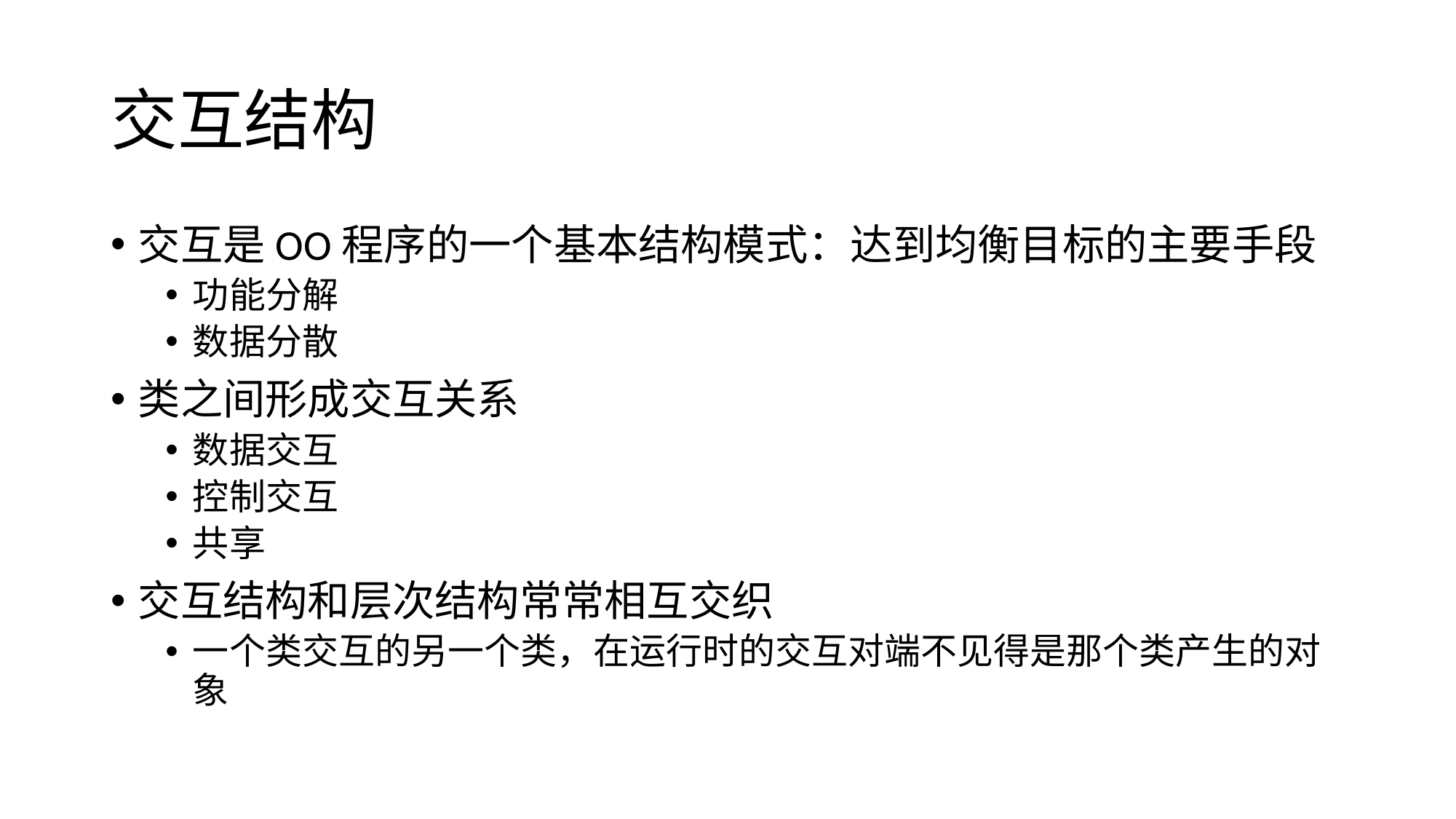

# 交互结构
交互是OO程序的一个基本结构模式：达到均衡目标的主要手段
功能分解
数据分散
类之间形成交互关系
数据交互
控制交互
共享
交互结构和层次结构常常相互交织
一个类交互的另一个类，在运行时的交互对端不见得是那个类产生的对象
7